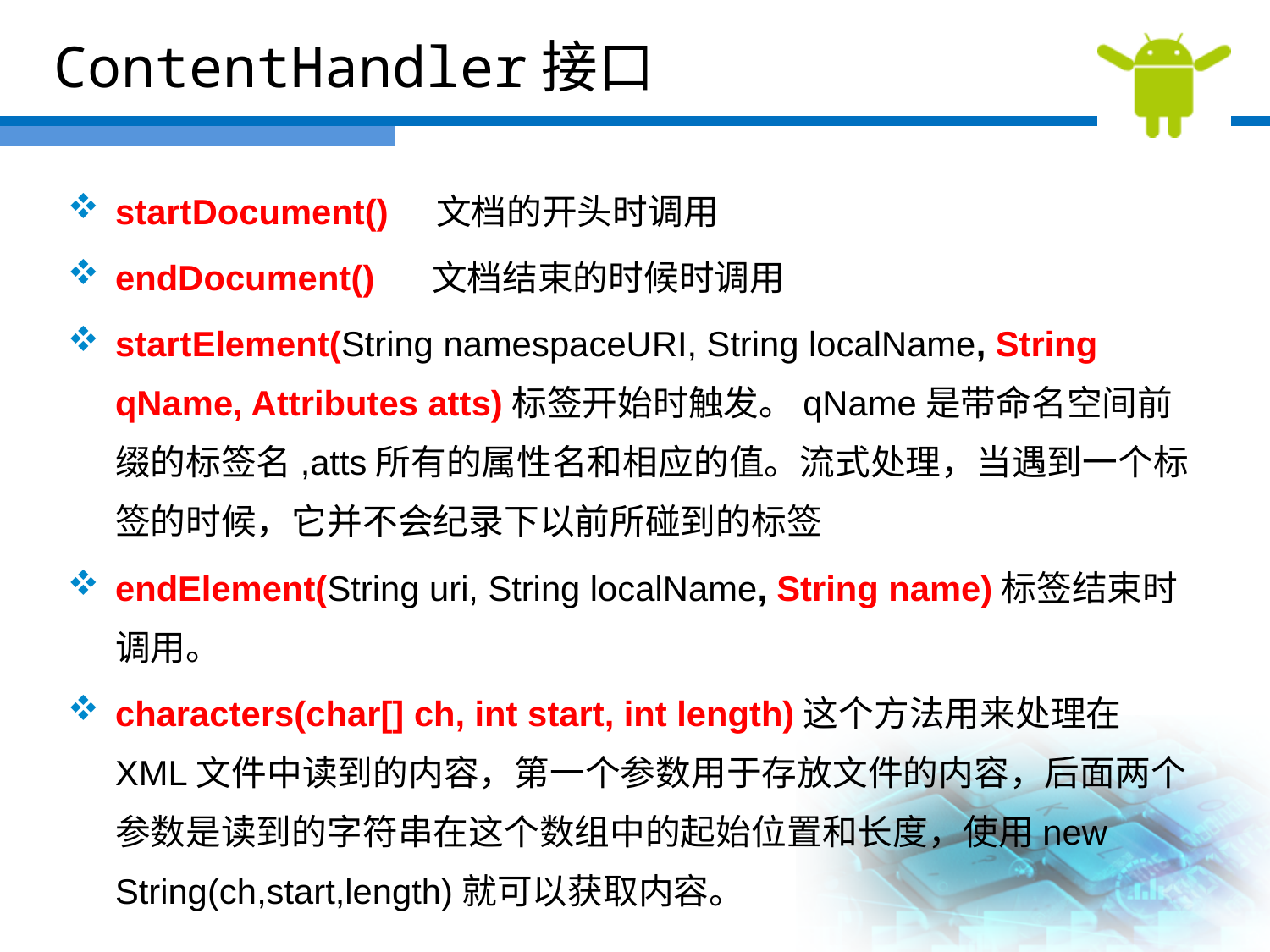

ContentHandler接口
startDocument()    文档的开头时调用
endDocument()     文档结束的时候时调用
startElement(String namespaceURI, String localName, String qName, Attributes atts)标签开始时触发。qName是带命名空间前缀的标签名,atts所有的属性名和相应的值。流式处理，当遇到一个标签的时候，它并不会纪录下以前所碰到的标签
endElement(String uri, String localName, String name)标签结束时调用。
characters(char[] ch, int start, int length)这个方法用来处理在XML文件中读到的内容，第一个参数用于存放文件的内容，后面两个参数是读到的字符串在这个数组中的起始位置和长度，使用new String(ch,start,length)就可以获取内容。